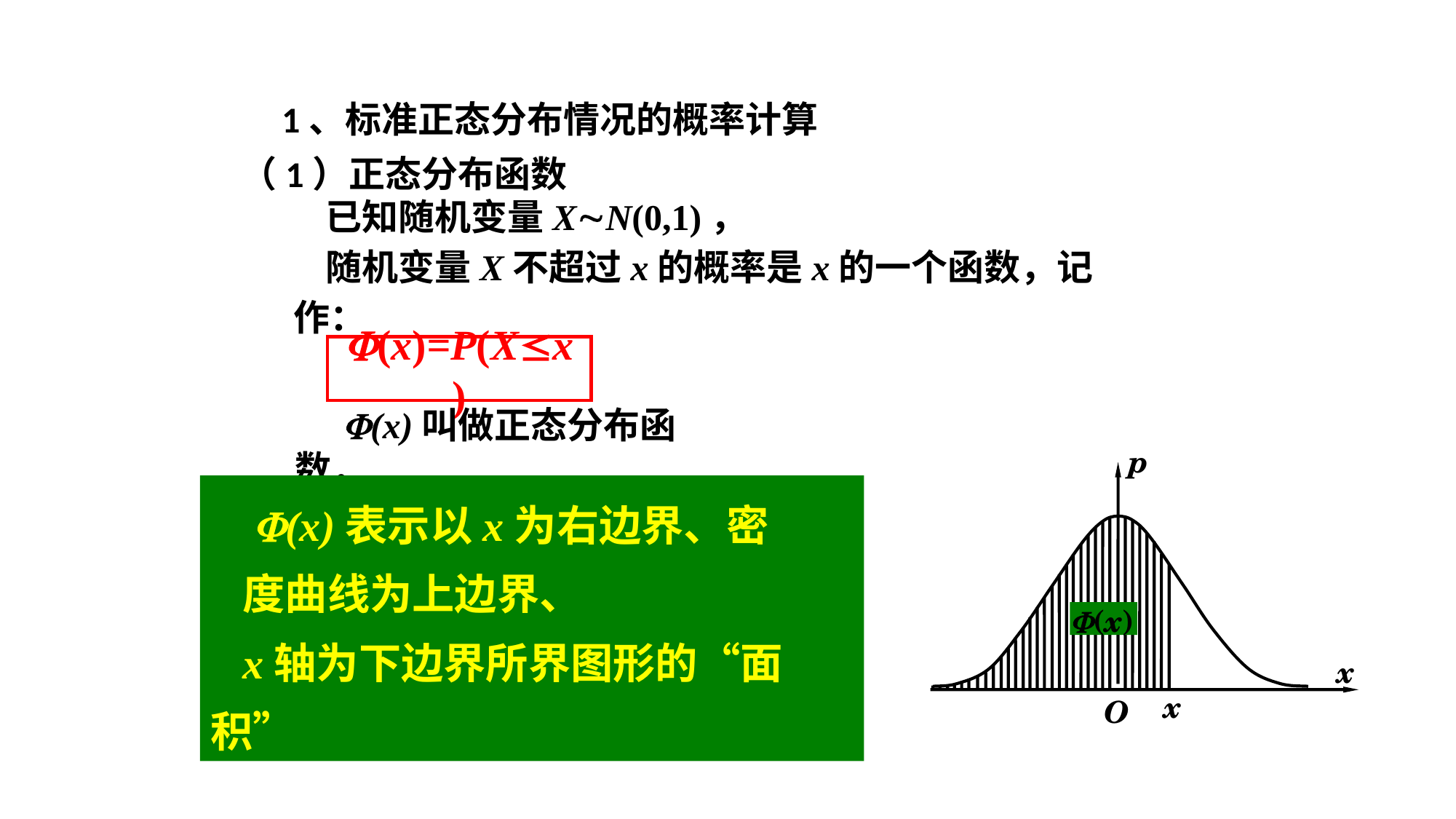

1、标准正态分布情况的概率计算
（1）正态分布函数
已知随机变量X∼N(0,1)，
随机变量X不超过x的概率是x的一个函数，记作：
Φ(x)=P(X≤x)
Φ(x)叫做正态分布函数．
p

Φ(x)

x

x

O

 Φ(x)表示以x为右边界、密
度曲线为上边界、
x轴为下边界所界图形的“面积”